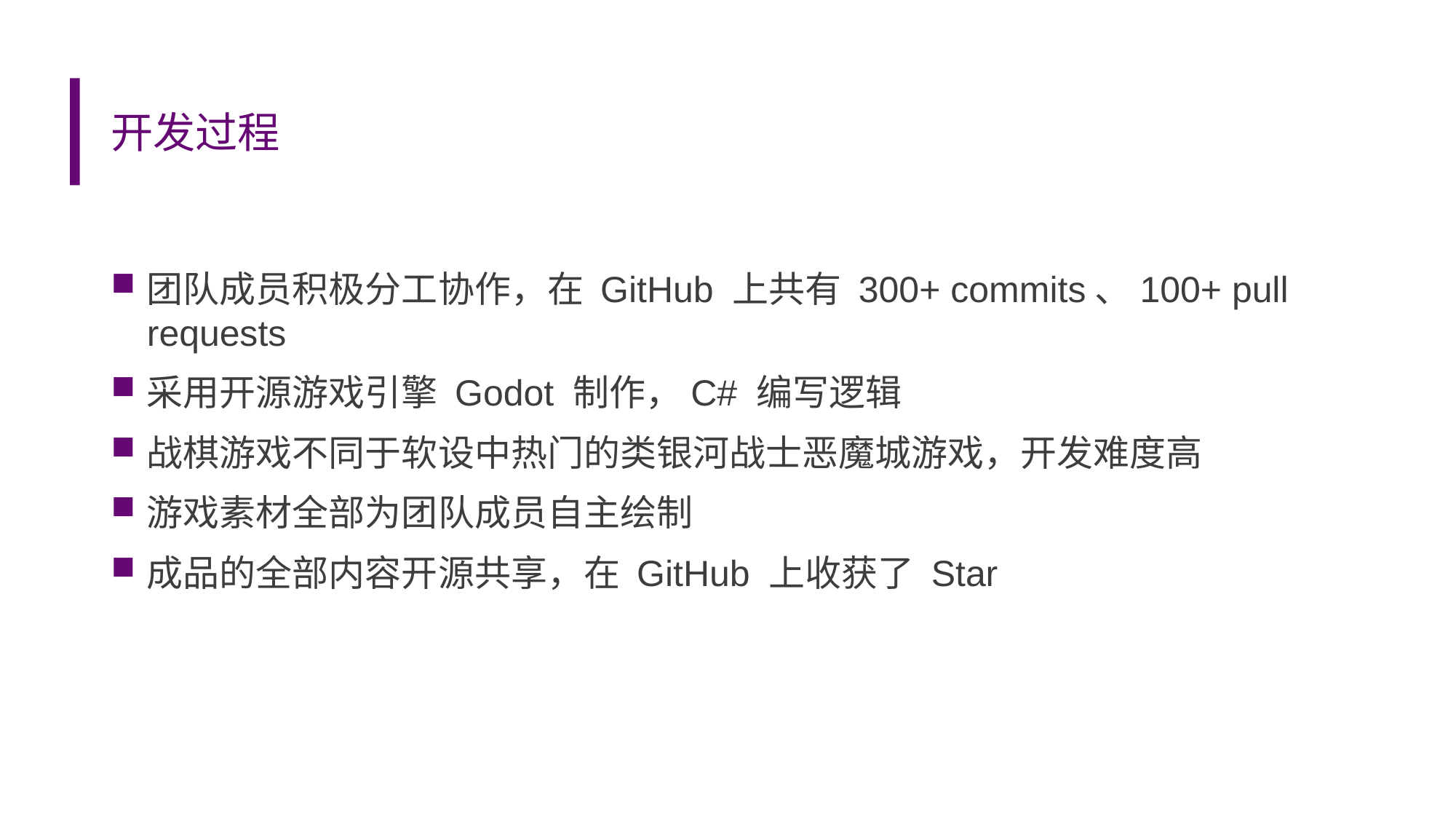

# 开发过程
团队成员积极分工协作，在 GitHub 上共有 300+ commits、100+ pull requests
采用开源游戏引擎 Godot 制作，C# 编写逻辑
战棋游戏不同于软设中热门的类银河战士恶魔城游戏，开发难度高
游戏素材全部为团队成员自主绘制
成品的全部内容开源共享，在 GitHub 上收获了 Star